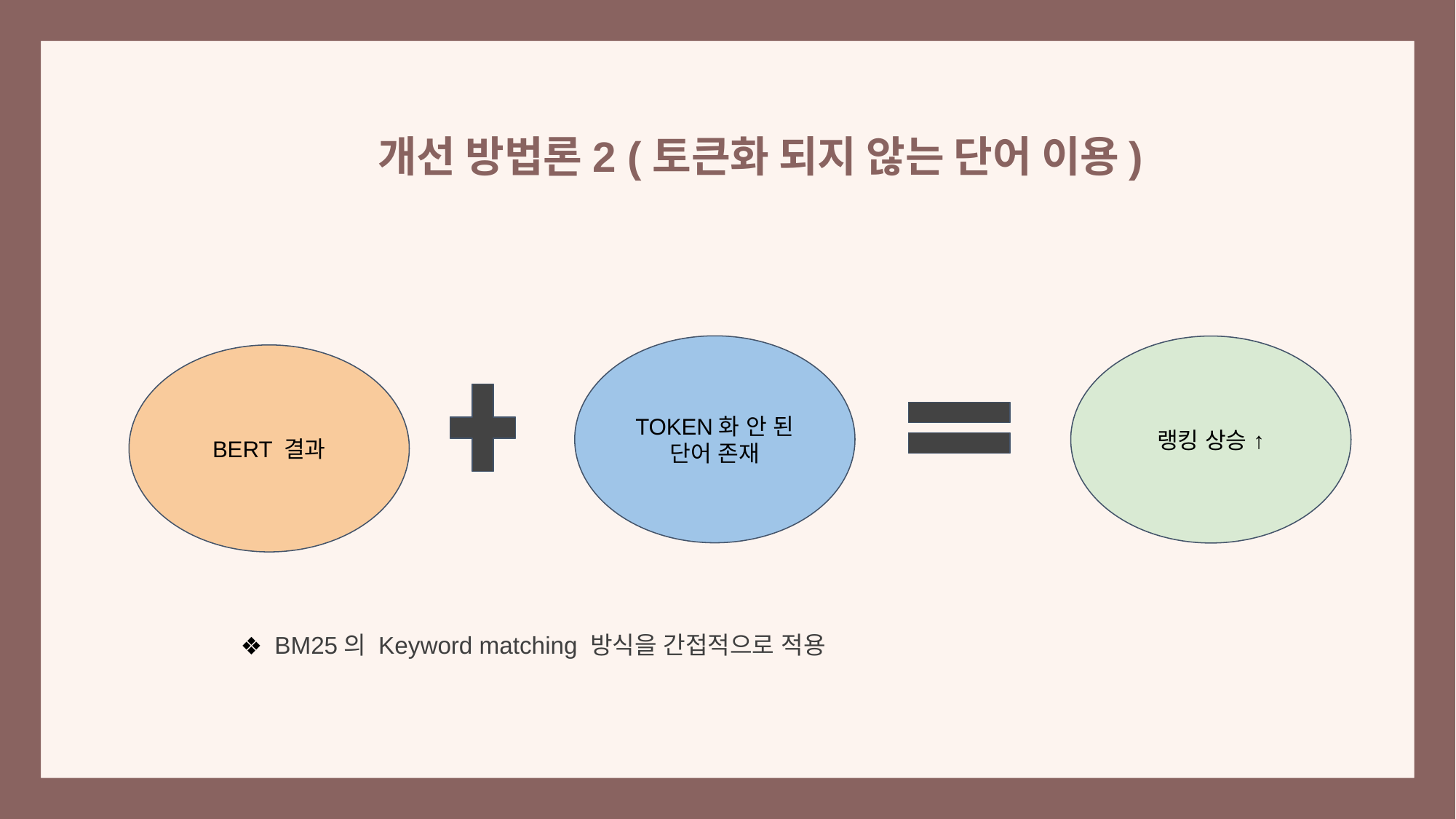

개선 방법론2 (토큰화 되지 않는 단어 이용)

TOKEN화 안 된 단어 존재
랭킹 상승 ↑
BERT 결과

BM25의 Keyword matching 방식을 간접적으로 적용